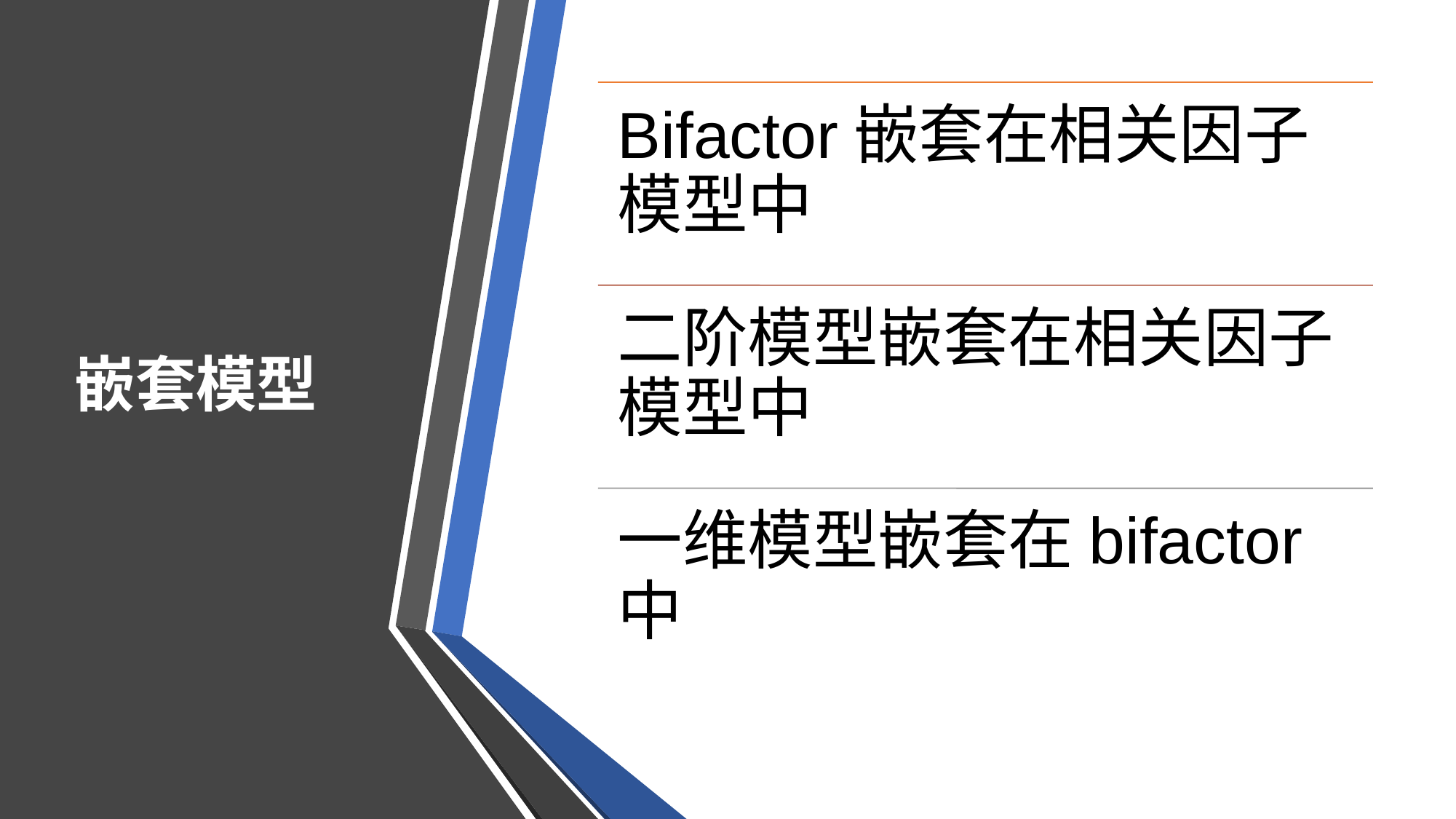

# 嵌套模型
Bifactor嵌套在相关因子模型中
二阶模型嵌套在相关因子模型中
一维模型嵌套在bifactor中